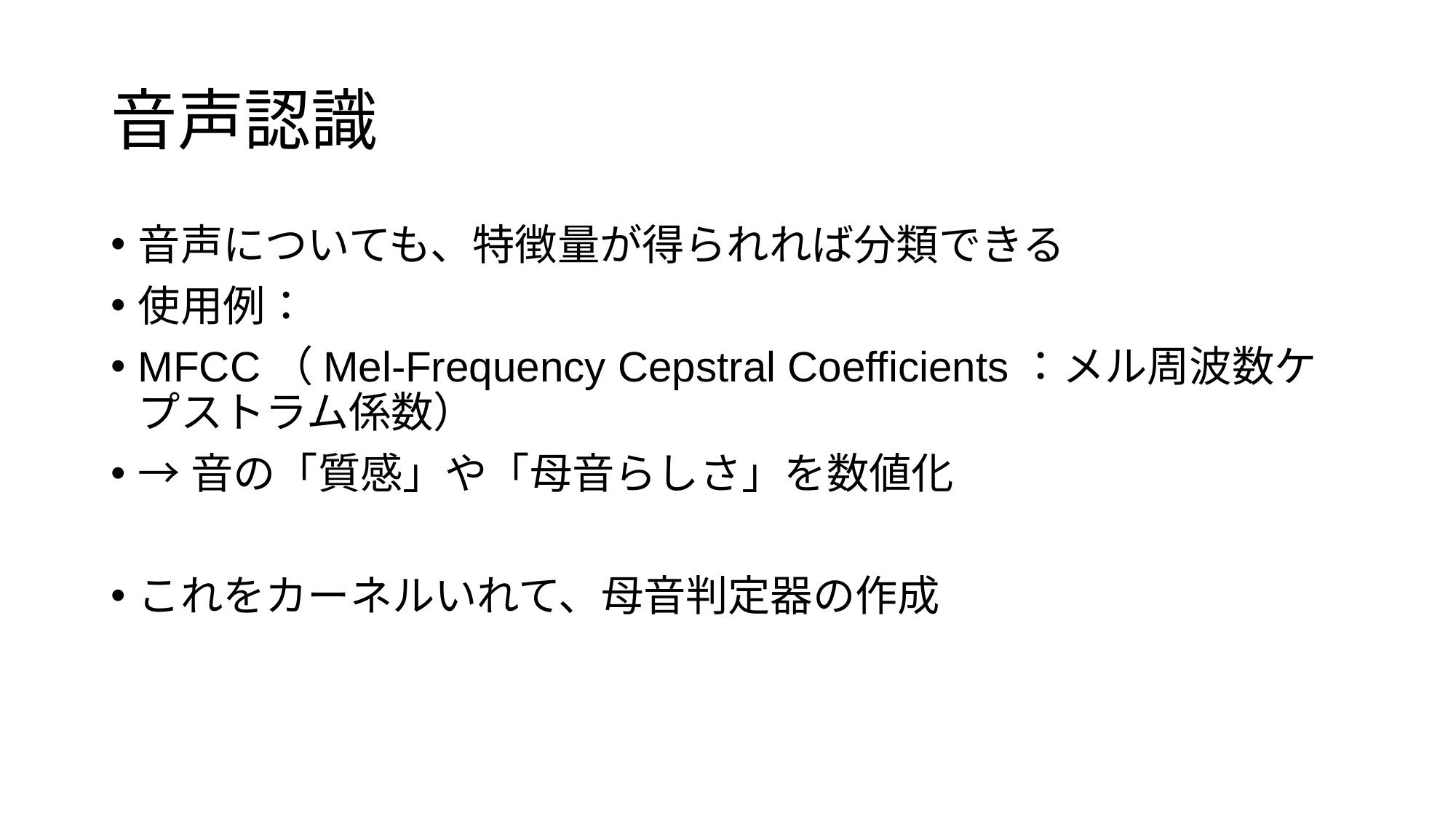

# 音声認識
音声についても、特徴量が得られれば分類できる
使用例：
MFCC（Mel-Frequency Cepstral Coefficients：メル周波数ケプストラム係数）
→音の「質感」や「母音らしさ」を数値化

これをカーネルいれて、母音判定器の作成